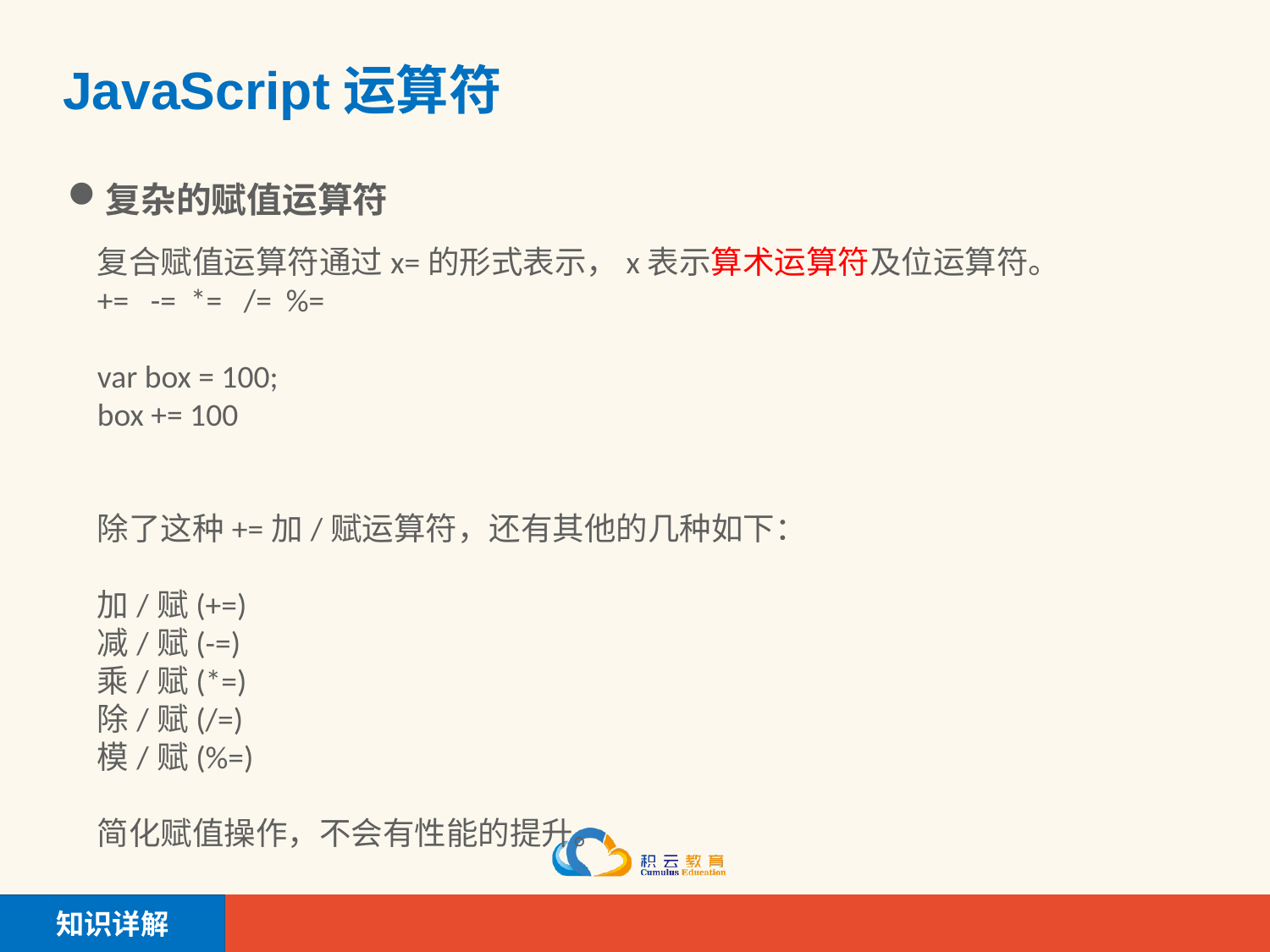

# JavaScript运算符
复杂的赋值运算符
复合赋值运算符通过x=的形式表示，x表示算术运算符及位运算符。
+=   -=  *=   /=  %=

var box = 100;
box += 100

除了这种+=加/赋运算符，还有其他的几种如下：

加/赋(+=)
减/赋(-=)
乘/赋(*=)
除/赋(/=)
模/赋(%=)

简化赋值操作，不会有性能的提升。